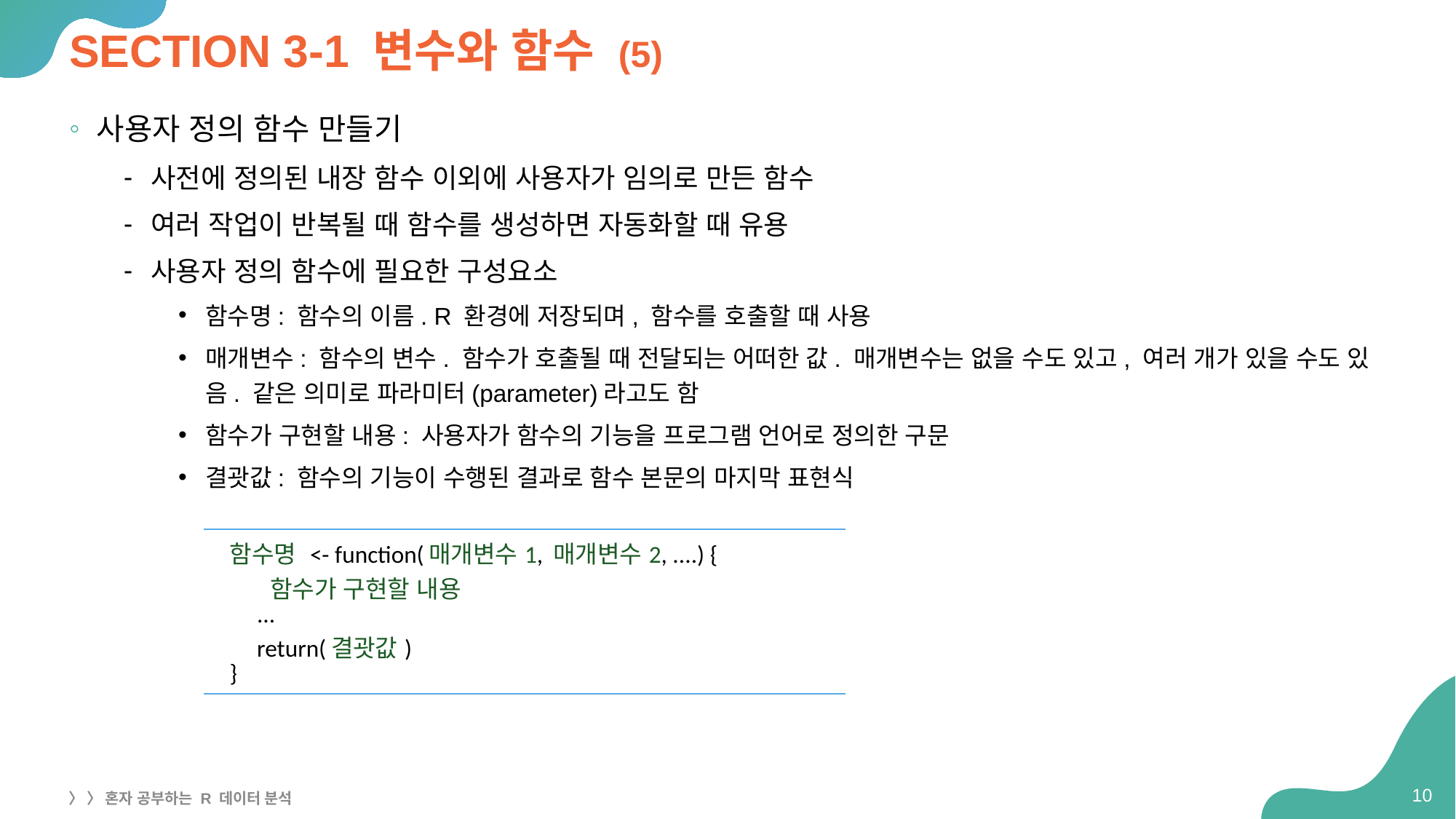

# SECTION 3-1 변수와 함수 (5)
사용자 정의 함수 만들기
사전에 정의된 내장 함수 이외에 사용자가 임의로 만든 함수
여러 작업이 반복될 때 함수를 생성하면 자동화할 때 유용
사용자 정의 함수에 필요한 구성요소
함수명: 함수의 이름. R 환경에 저장되며, 함수를 호출할 때 사용
매개변수: 함수의 변수. 함수가 호출될 때 전달되는 어떠한 값. 매개변수는 없을 수도 있고, 여러 개가 있을 수도 있음. 같은 의미로 파라미터(parameter)라고도 함
함수가 구현할 내용: 사용자가 함수의 기능을 프로그램 언어로 정의한 구문
결괏값: 함수의 기능이 수행된 결과로 함수 본문의 마지막 표현식
| 함수명 <- function(매개변수1, 매개변수2, ....) { 함수가 구현할 내용 ... return(결괏값) } |
| --- |
10
〉 〉 혼자 공부하는 R 데이터 분석